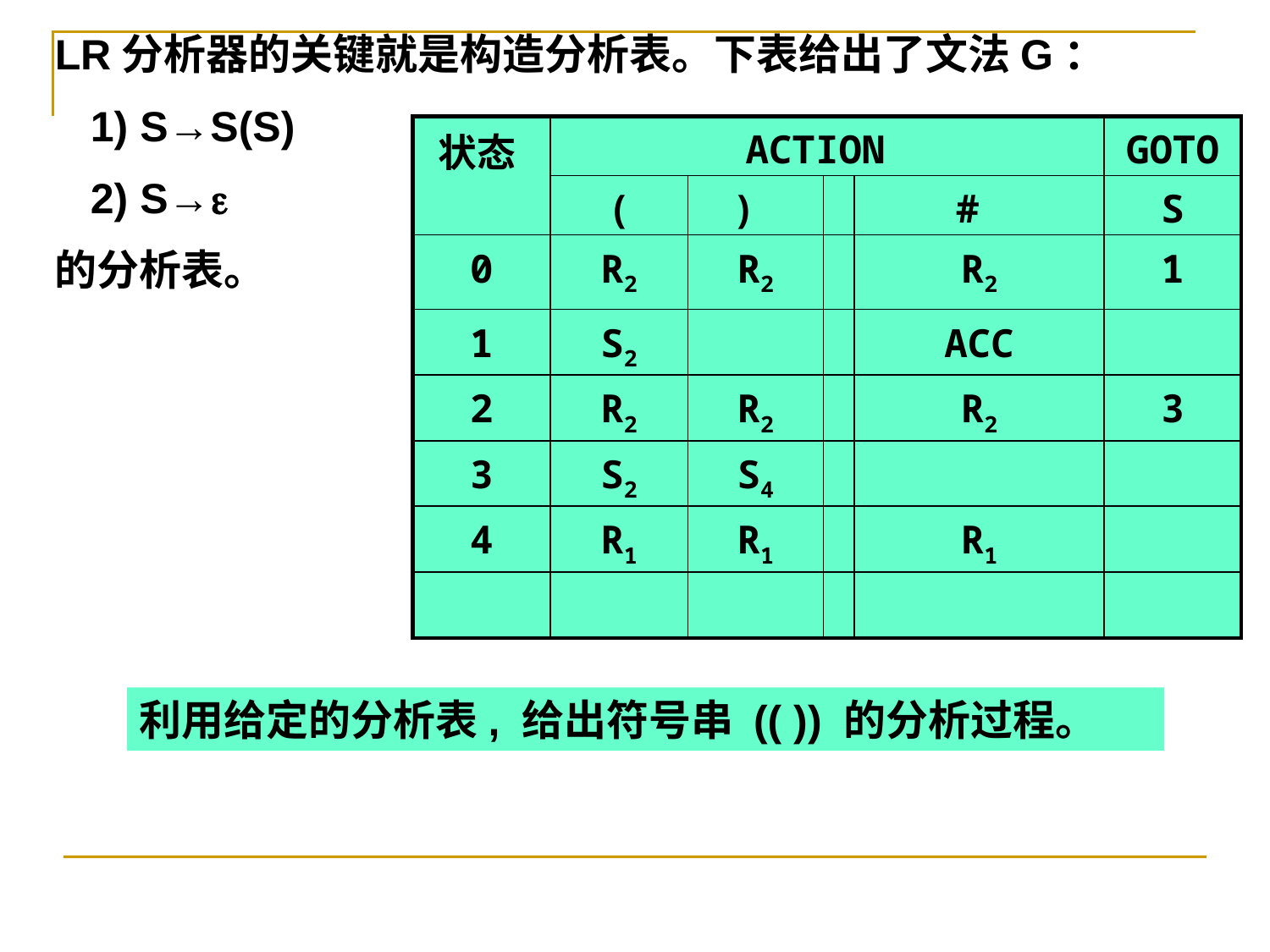

LR分析器的关键就是构造分析表。下表给出了文法G：
   1) S→S(S)
   2) S→ε
的分析表。
| 状态 | ACTION |  |  |  | GOTO |
| --- | --- | --- | --- | --- | --- |
|  | ( | ) |  | # | S |
| 0 | R2 | R2 |  | R2 | 1 |
| 1 | S2 |  |  | ACC |  |
| 2 | R2 | R2 |  | R2 | 3 |
| 3 | S2 | S4 |  |  |  |
| 4 | R1 | R1 |  | R1 |  |
|  |  |  |  |  |  |
利用给定的分析表, 给出符号串 (( )) 的分析过程。
33